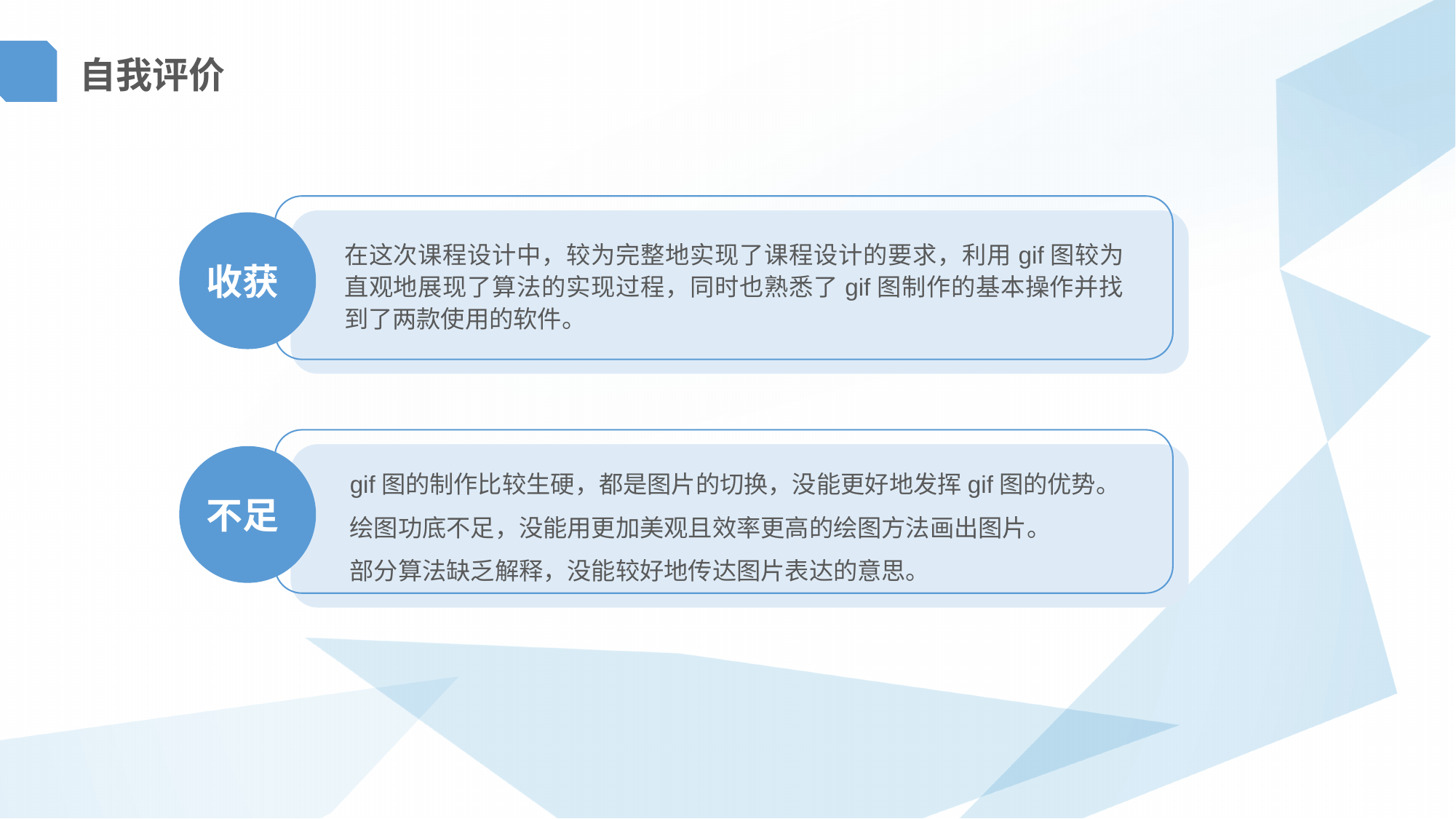

自我评价

在这次课程设计中，较为完整地实现了课程设计的要求，利用gif图较为直观地展现了算法的实现过程，同时也熟悉了gif图制作的基本操作并找到了两款使用的软件。
收获

gif图的制作比较生硬，都是图片的切换，没能更好地发挥gif图的优势。
不足
绘图功底不足，没能用更加美观且效率更高的绘图方法画出图片。
部分算法缺乏解释，没能较好地传达图片表达的意思。